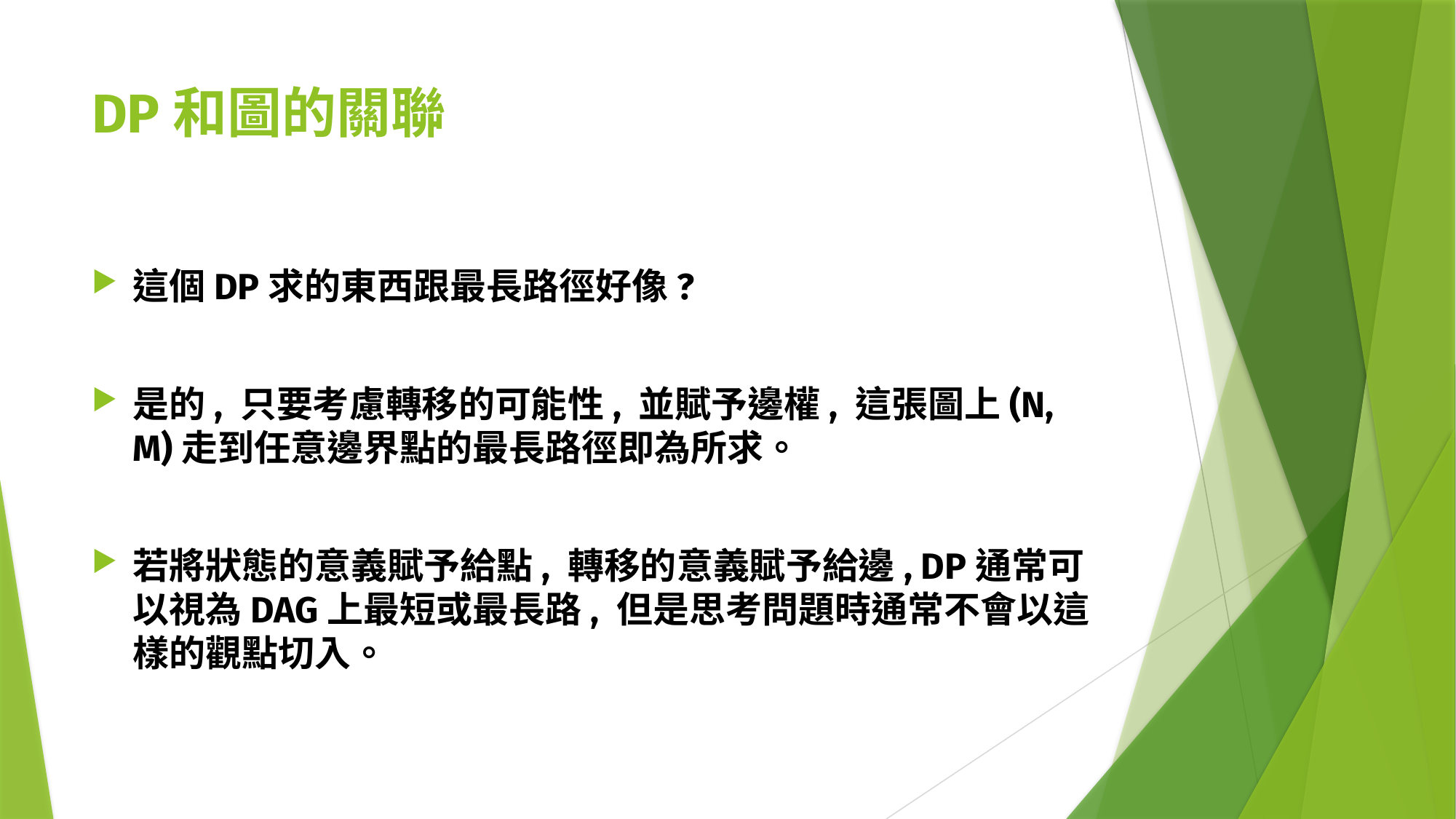

# DP和圖的關聯
這個DP求的東西跟最長路徑好像?

是的, 只要考慮轉移的可能性, 並賦予邊權, 這張圖上(N, M)走到任意邊界點的最長路徑即為所求。

若將狀態的意義賦予給點, 轉移的意義賦予給邊, DP通常可以視為DAG上最短或最長路, 但是思考問題時通常不會以這樣的觀點切入。